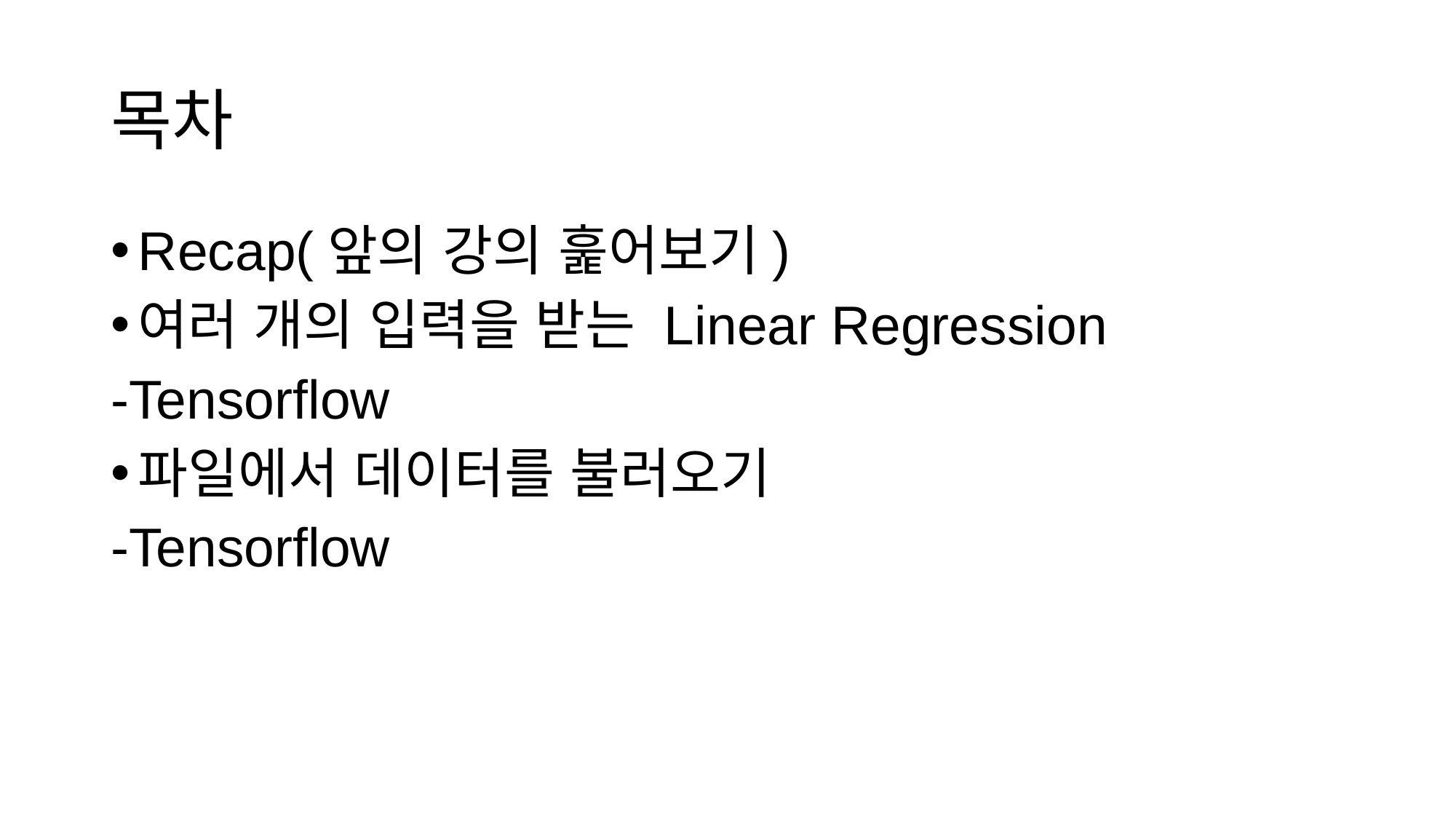

# 목차
Recap(앞의 강의 훑어보기)
여러 개의 입력을 받는 Linear Regression
-Tensorflow
파일에서 데이터를 불러오기
-Tensorflow